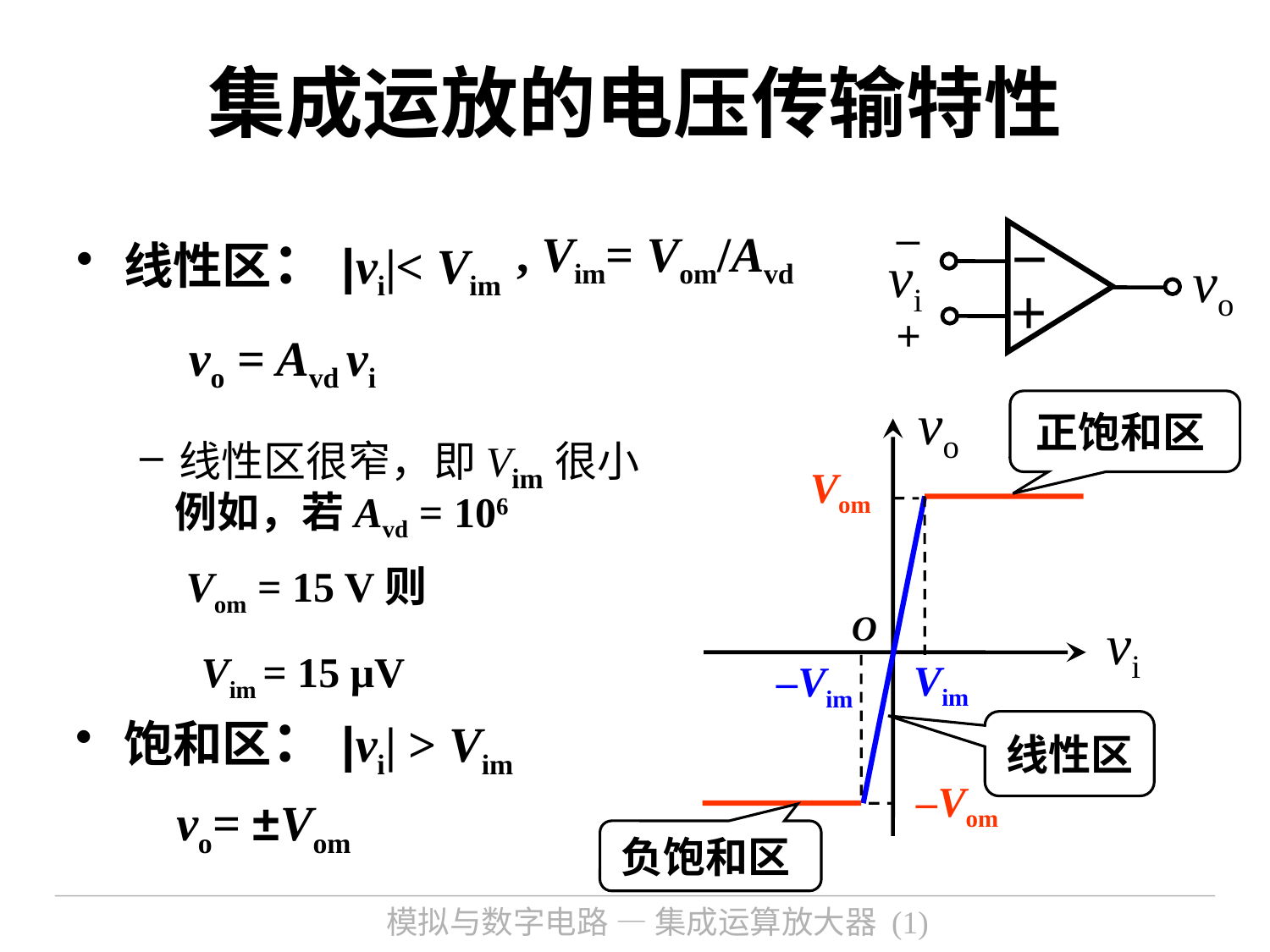

# 集成运放的电压传输特性
线性区：|vi|< Vim
    vo = Avd vi
线性区很窄，即Vim很小
–
, Vim= Vom/Avd
－

＋

 vi
 vo

+

vo
正饱和区
Vom

Vim
–Vim
–Vom
例如，若Avd = 106

Vom = 15 V则
O
vi

Vim = 15 μV

饱和区：|vi| > Vim
   vo= ±Vom
线性区

负饱和区

模拟与数字电路 — 集成运算放大器 (1)
9